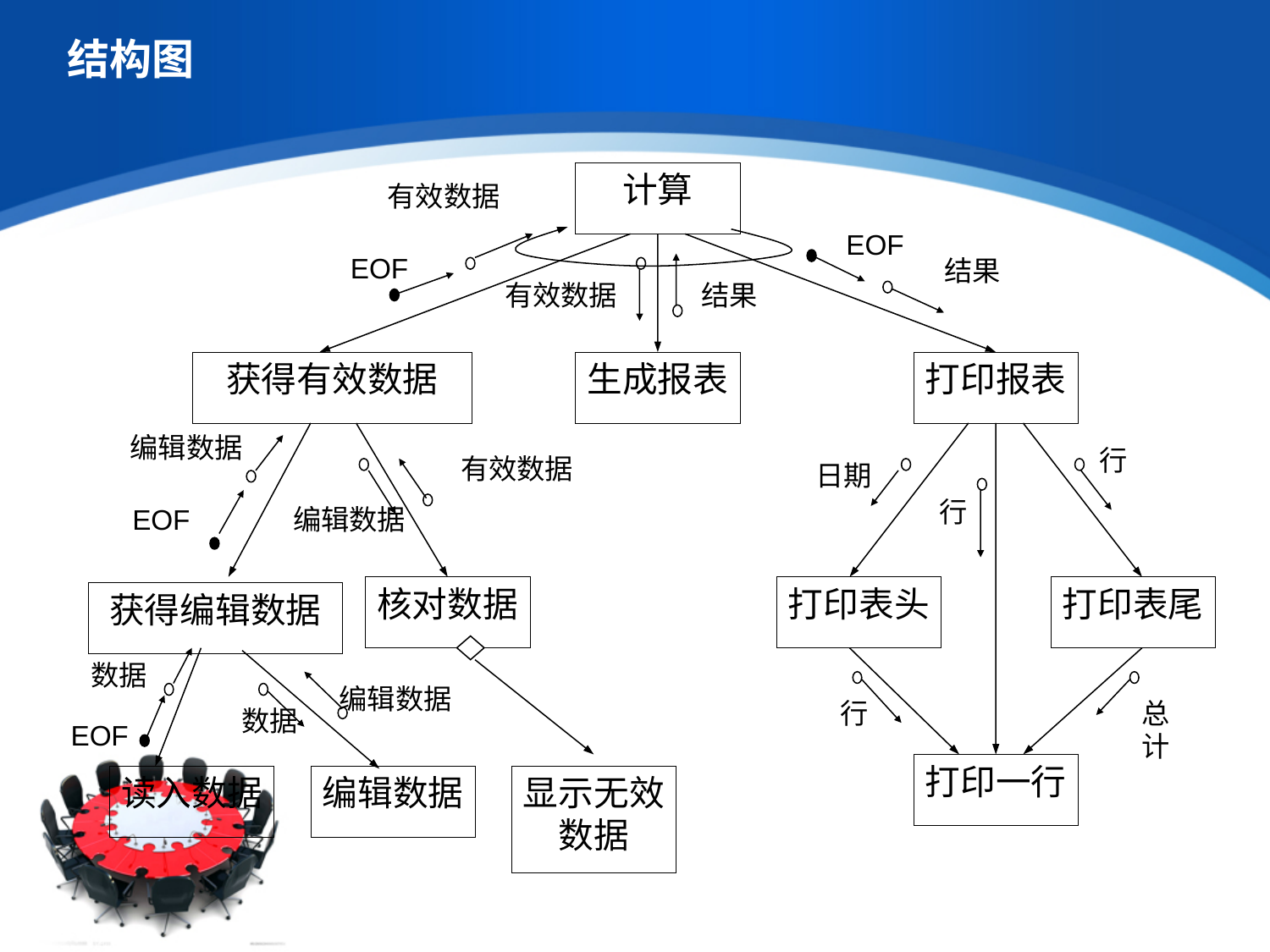

# 结构图

计算
有效数据
EOF

EOF

结果

有效数据
结果

获得有效数据
生成报表
打印报表

编辑数据

行
有效数据
日期

行
EOF
编辑数据

核对数据
打印表头
打印表尾
获得编辑数据

数据

编辑数据

行
总计
数据

EOF

打印一行
读入数据
编辑数据
显示无效数据